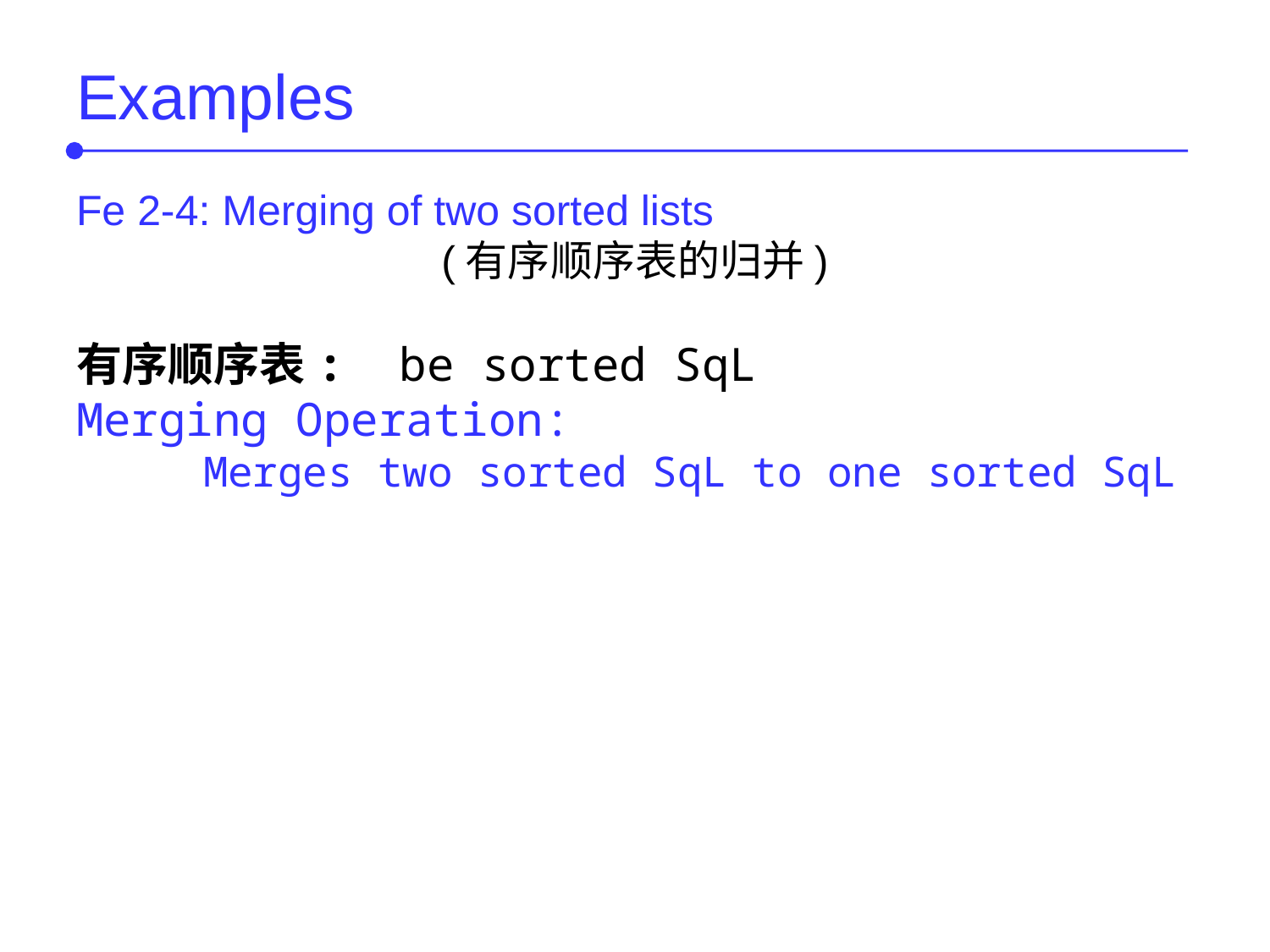

Examples
Fe 2-4: Merging of two sorted lists
(有序顺序表的归并)

有序顺序表:  be sorted SqL
Merging Operation:
Merges two sorted SqL to one sorted SqL